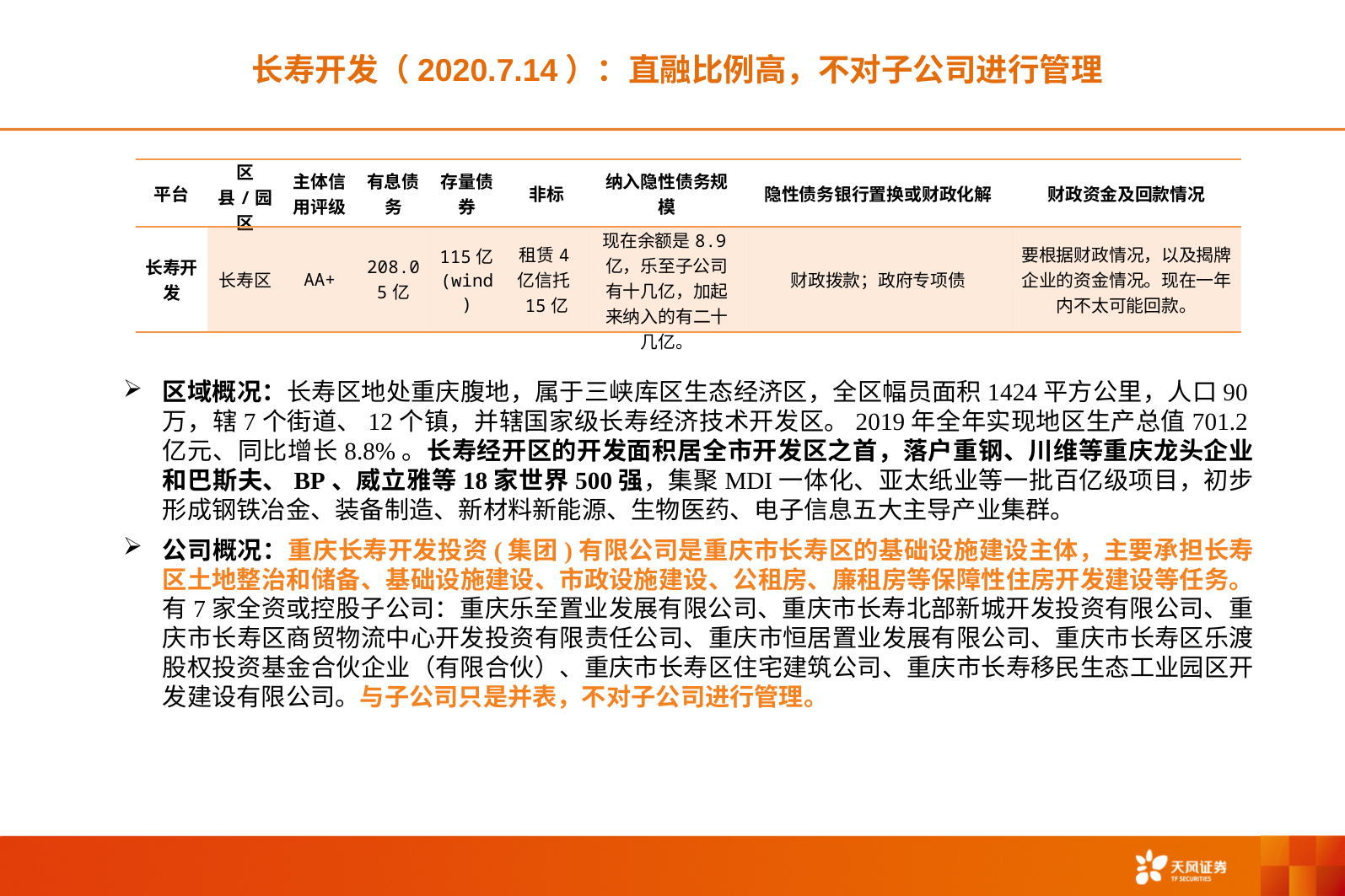

长寿开发（2020.7.14）：直融比例高，不对子公司进行管理
| 平台 | 区县/园区 | 主体信用评级 | 有息债务 | 存量债券 | 非标 | 纳入隐性债务规模 | 隐性债务银行置换或财政化解 | 财政资金及回款情况 |
| --- | --- | --- | --- | --- | --- | --- | --- | --- |
| 长寿开发 | 长寿区 | AA+ | 208.05亿 | 115亿(wind) | 租赁4亿信托15亿 | 现在余额是8.9亿，乐至子公司有十几亿，加起来纳入的有二十几亿。 | 财政拨款；政府专项债 | 要根据财政情况，以及揭牌企业的资金情况。现在一年内不太可能回款。 |
区域概况：长寿区地处重庆腹地，属于三峡库区生态经济区，全区幅员面积1424平方公里，人口90万，辖7个街道、12个镇，并辖国家级长寿经济技术开发区。2019年全年实现地区生产总值701.2亿元、同比增长8.8%。长寿经开区的开发面积居全市开发区之首，落户重钢、川维等重庆龙头企业和巴斯夫、BP、威立雅等18家世界500强，集聚MDI一体化、亚太纸业等一批百亿级项目，初步形成钢铁冶金、装备制造、新材料新能源、生物医药、电子信息五大主导产业集群。
公司概况：重庆长寿开发投资(集团)有限公司是重庆市长寿区的基础设施建设主体，主要承担长寿区土地整治和储备、基础设施建设、市政设施建设、公租房、廉租房等保障性住房开发建设等任务。有7家全资或控股子公司：重庆乐至置业发展有限公司、重庆市长寿北部新城开发投资有限公司、重庆市长寿区商贸物流中心开发投资有限责任公司、重庆市恒居置业发展有限公司、重庆市长寿区乐渡股权投资基金合伙企业（有限合伙）、重庆市长寿区住宅建筑公司、重庆市长寿移民生态工业园区开发建设有限公司。与子公司只是并表，不对子公司进行管理。
30